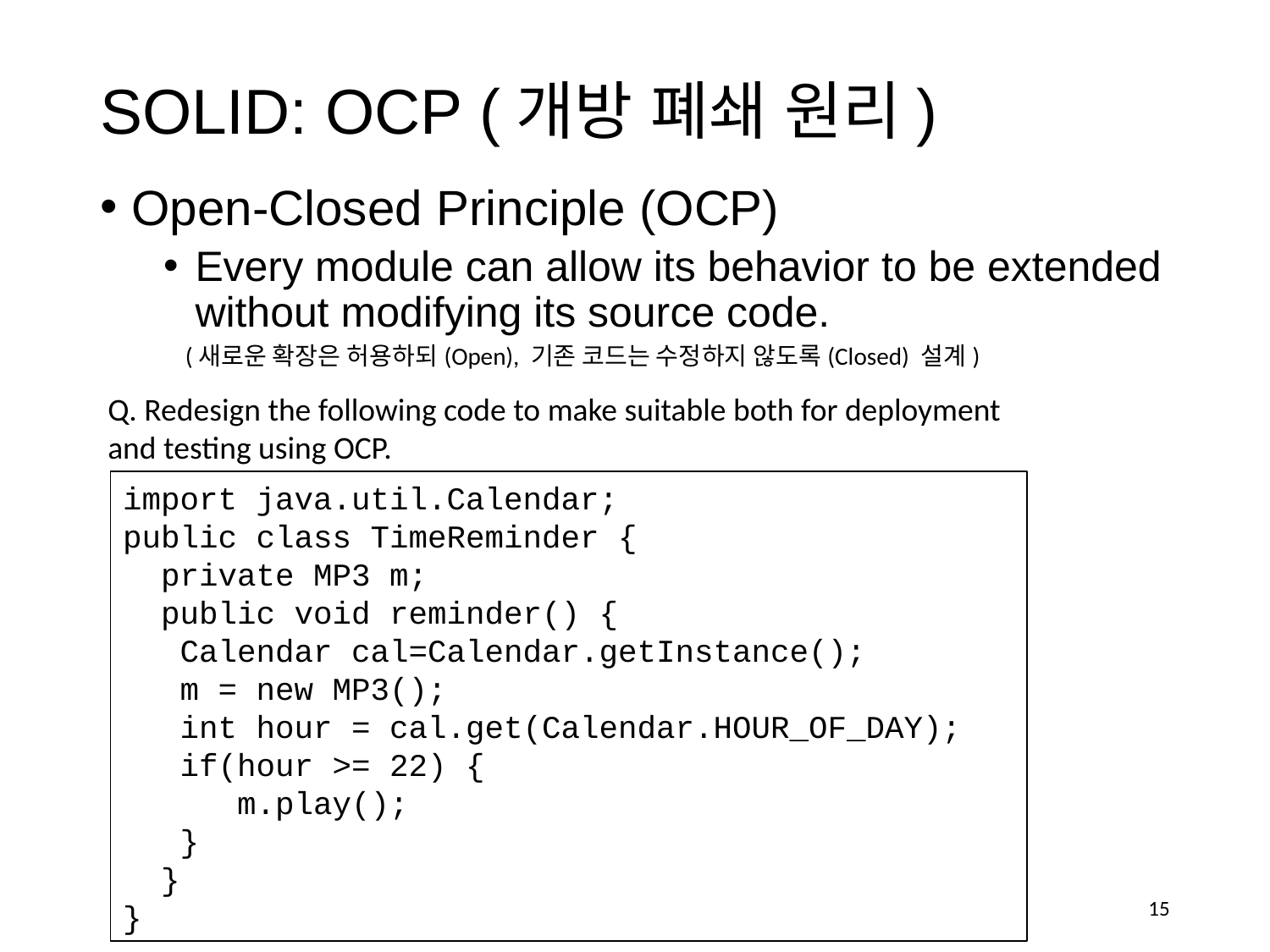

# SOLID: OCP (개방 폐쇄 원리)
Open-Closed Principle (OCP)
Every module can allow its behavior to be extended without modifying its source code.
(새로운 확장은 허용하되(Open), 기존 코드는 수정하지 않도록(Closed) 설계)
Q. Redesign the following code to make suitable both for deployment and testing using OCP.
import java.util.Calendar;
public class TimeReminder {
  private MP3 m;
  public void reminder() {
   Calendar cal=Calendar.getInstance();
   m = new MP3();
   int hour = cal.get(Calendar.HOUR_OF_DAY);
   if(hour >= 22) {
      m.play();
   }
  }
}
15